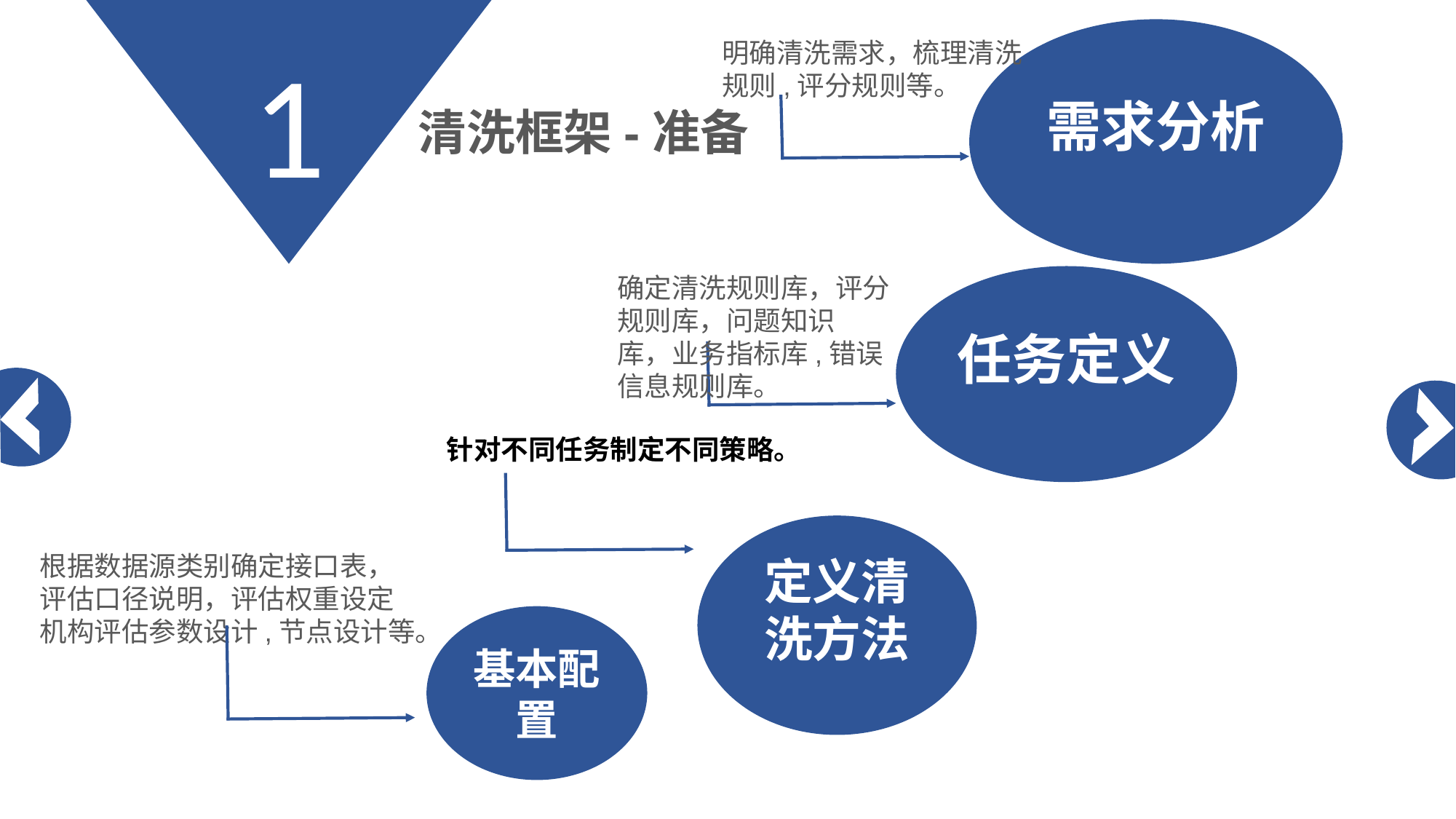

需求分析

1
明确清洗需求，梳理清洗
规则,评分规则等。

清洗框架-准备
确定清洗规则库，评分
规则库，问题知识
库，业务指标库,错误
信息规则库。

任务定义

针对不同任务制定不同策略。
定义清洗方法

根据数据源类别确定接口表，
评估口径说明，评估权重设定
机构评估参数设计,节点设计等。

基本配置